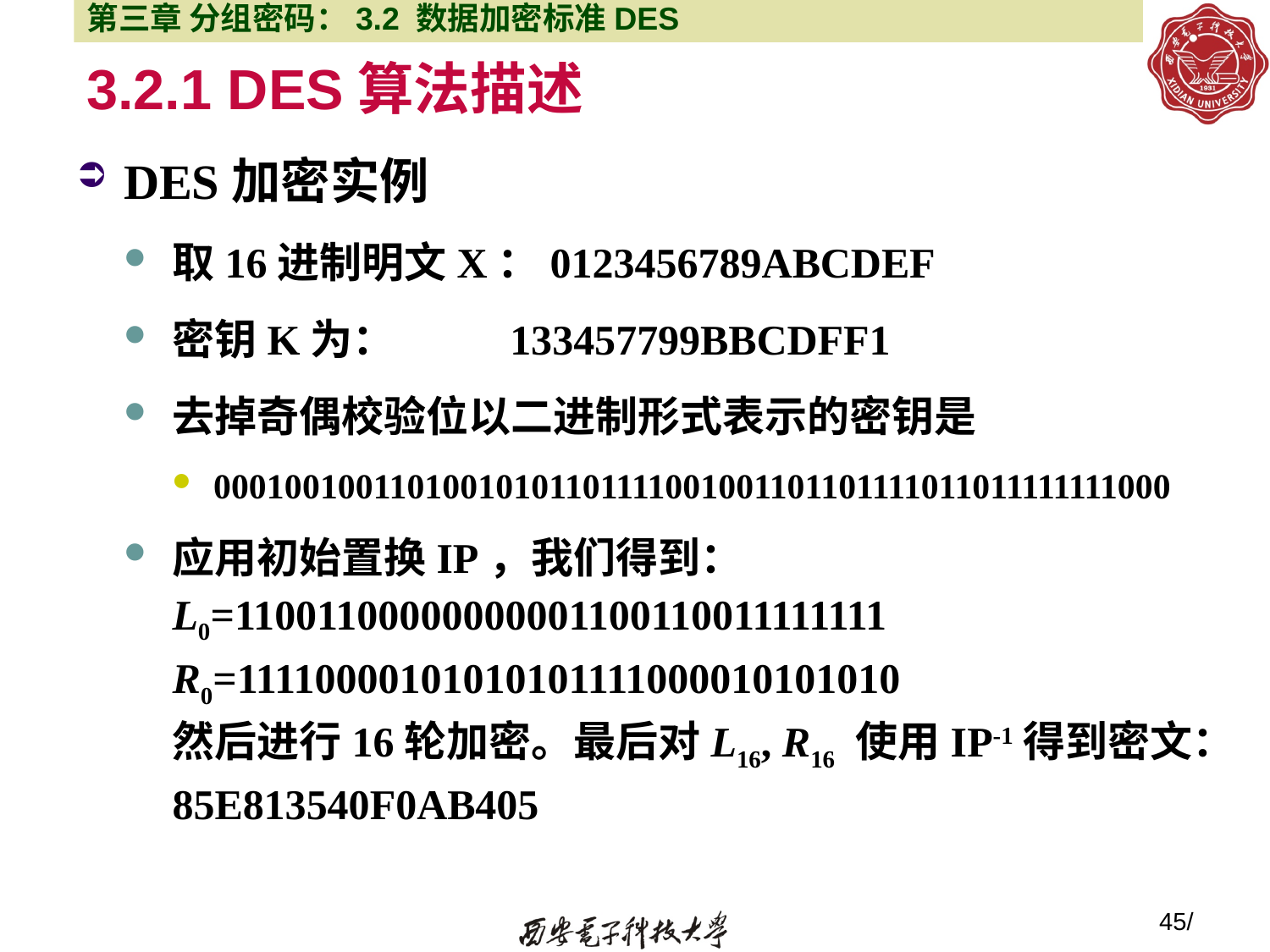

第三章 分组密码：3.2 数据加密标准DES
# 3.2.1 DES算法描述
DES加密实例
取16进制明文X：0123456789ABCDEF
密钥K为：           133457799BBCDFF1
去掉奇偶校验位以二进制形式表示的密钥是
00010010011010010101101111001001101101111011011111111000
应用初始置换IP，我们得到：
L0=11001100000000001100110011111111
R0=11110000101010101111000010101010
然后进行16轮加密。最后对L16, R16 使用IP-1得到密文：85E813540F0AB405
45/